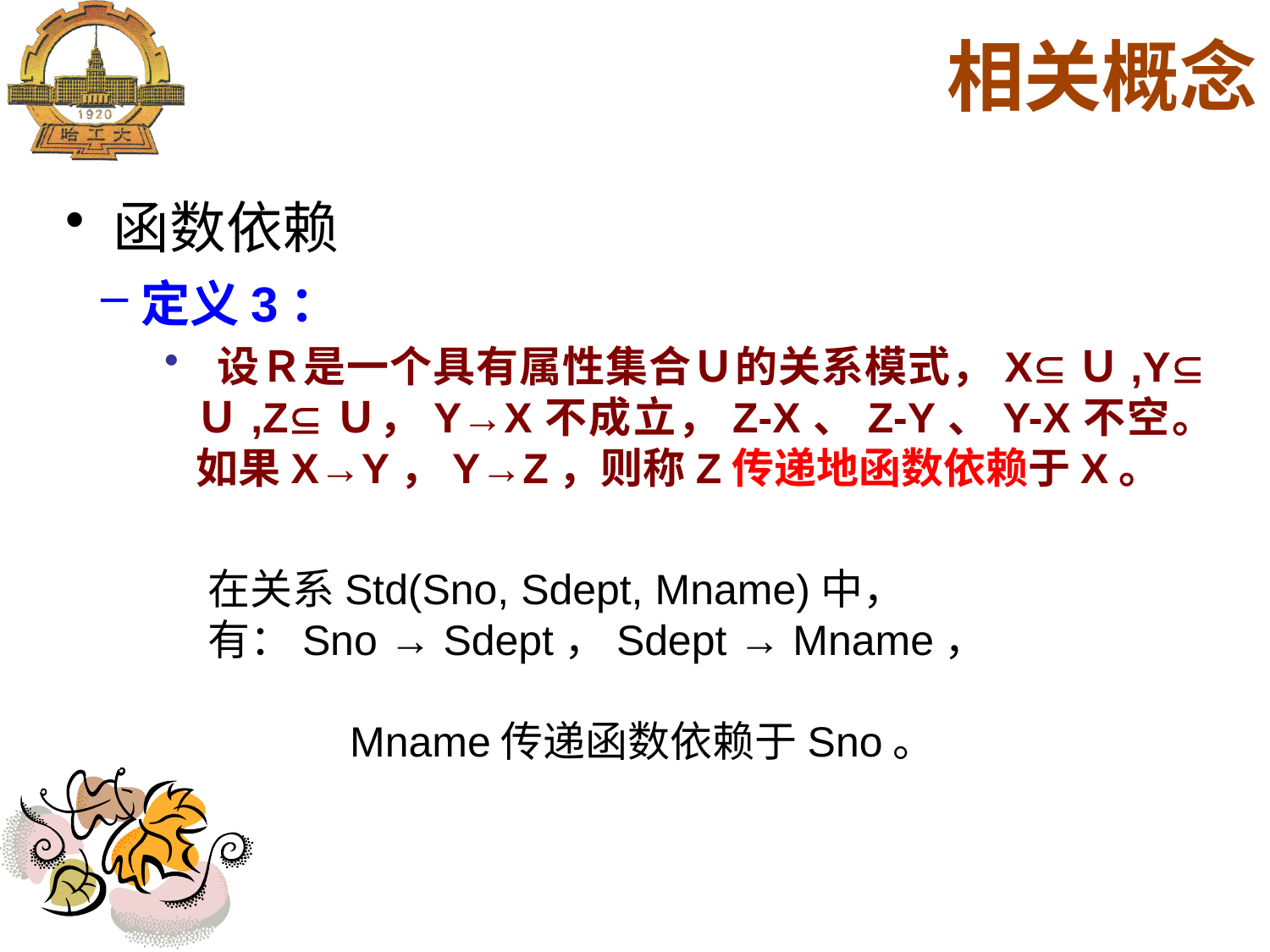

相关概念
函数依赖
定义3：
 设Ｒ是一个具有属性集合Ｕ的关系模式，X⊆Ｕ,Y⊆Ｕ,Z⊆Ｕ，Y→X不成立，Z-X、Z-Y、Y-X不空。如果X→Y，Y→Z，则称Z传递地函数依赖于X。
在关系Std(Sno, Sdept, Mname)中，
有：Sno → Sdept，Sdept → Mname，

            Mname传递函数依赖于Sno。